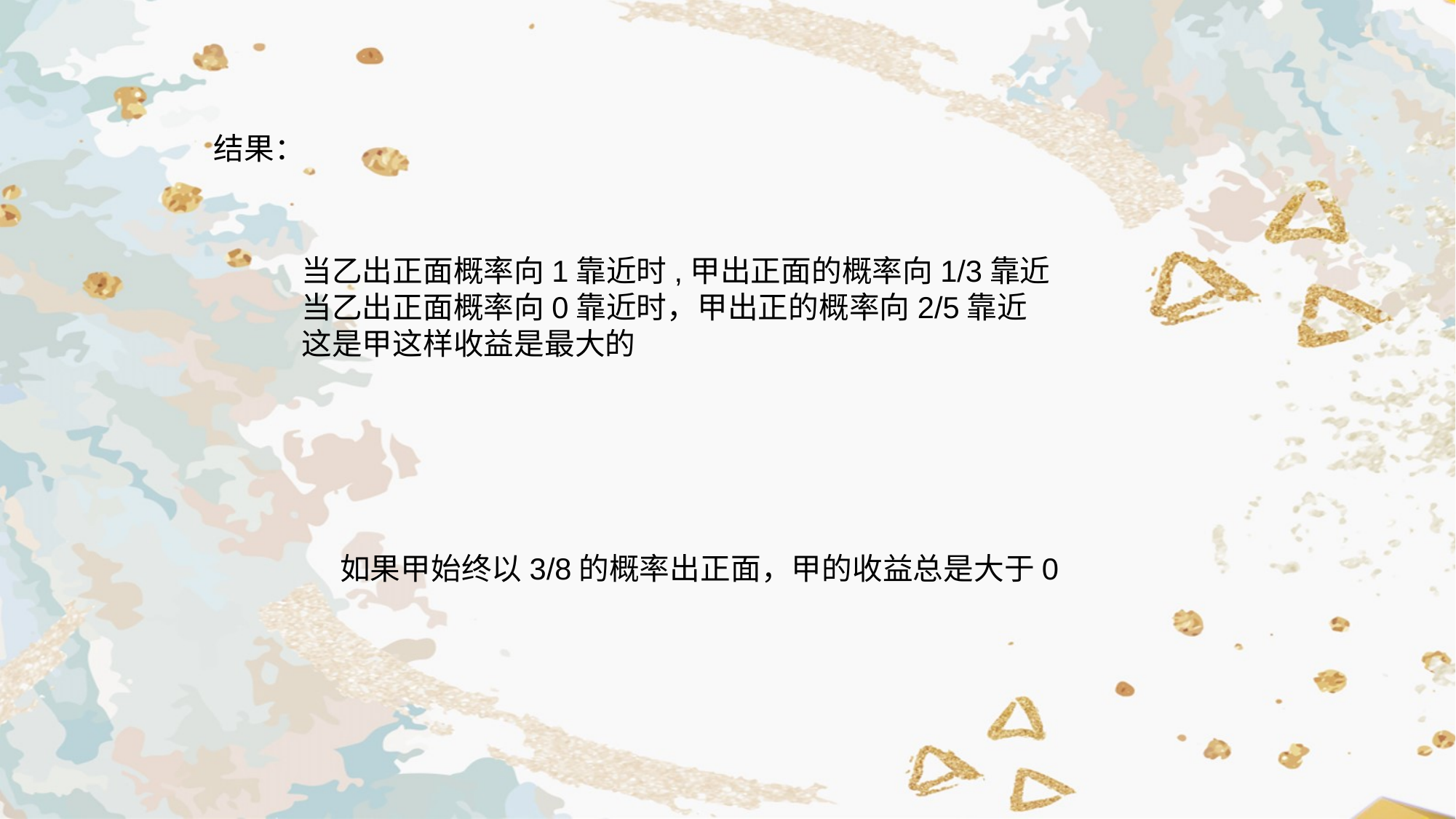

结果：
当乙出正面概率向1靠近时,甲出正面的概率向1/3靠近
当乙出正面概率向0靠近时，甲出正的概率向2/5靠近
这是甲这样收益是最大的
如果甲始终以3/8的概率出正面，甲的收益总是大于0